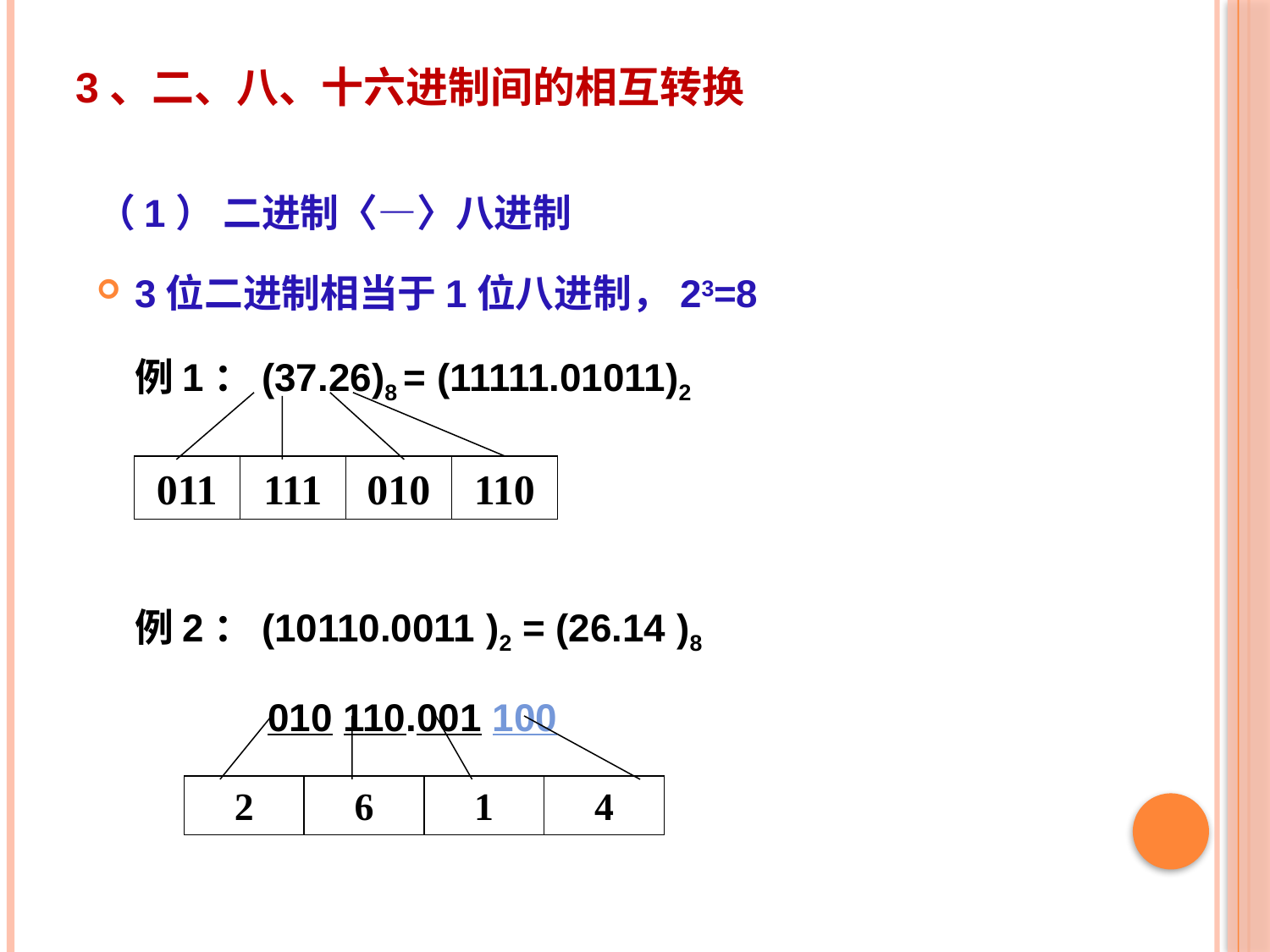

# 3、二、八、十六进制间的相互转换
（1） 二进制〈—〉八进制
3位二进制相当于1位八进制，23=8
	例1：(37.26)8 = (11111.01011)2

	例2：(10110.0011 )2 = (26.14 )8
		 010 110.001 100

011
111
010
110

2
6
1
4